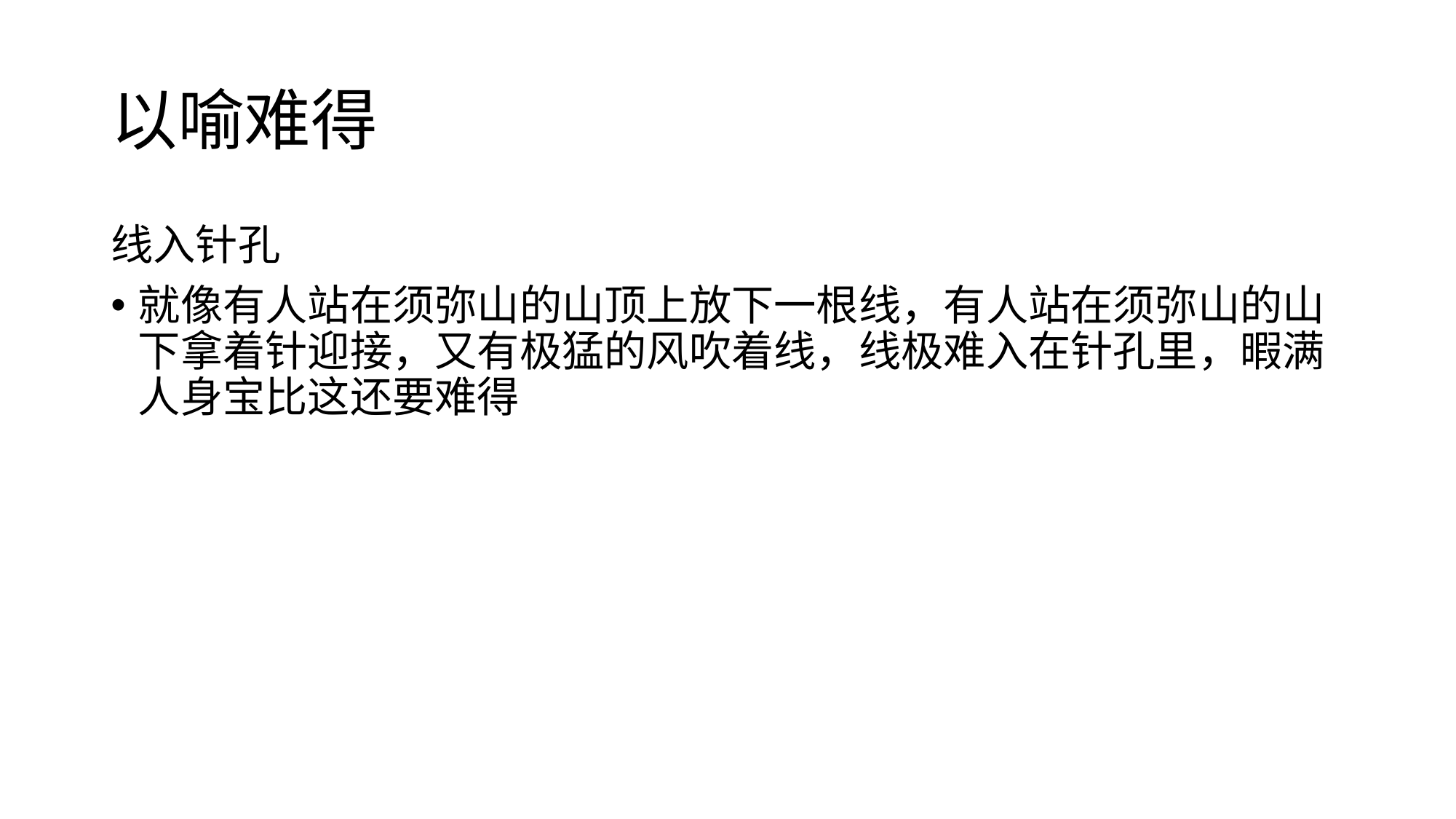

# 以喻难得
线入针孔
就像有人站在须弥山的山顶上放下一根线，有人站在须弥山的山下拿着针迎接，又有极猛的风吹着线，线极难入在针孔里，暇满人身宝比这还要难得